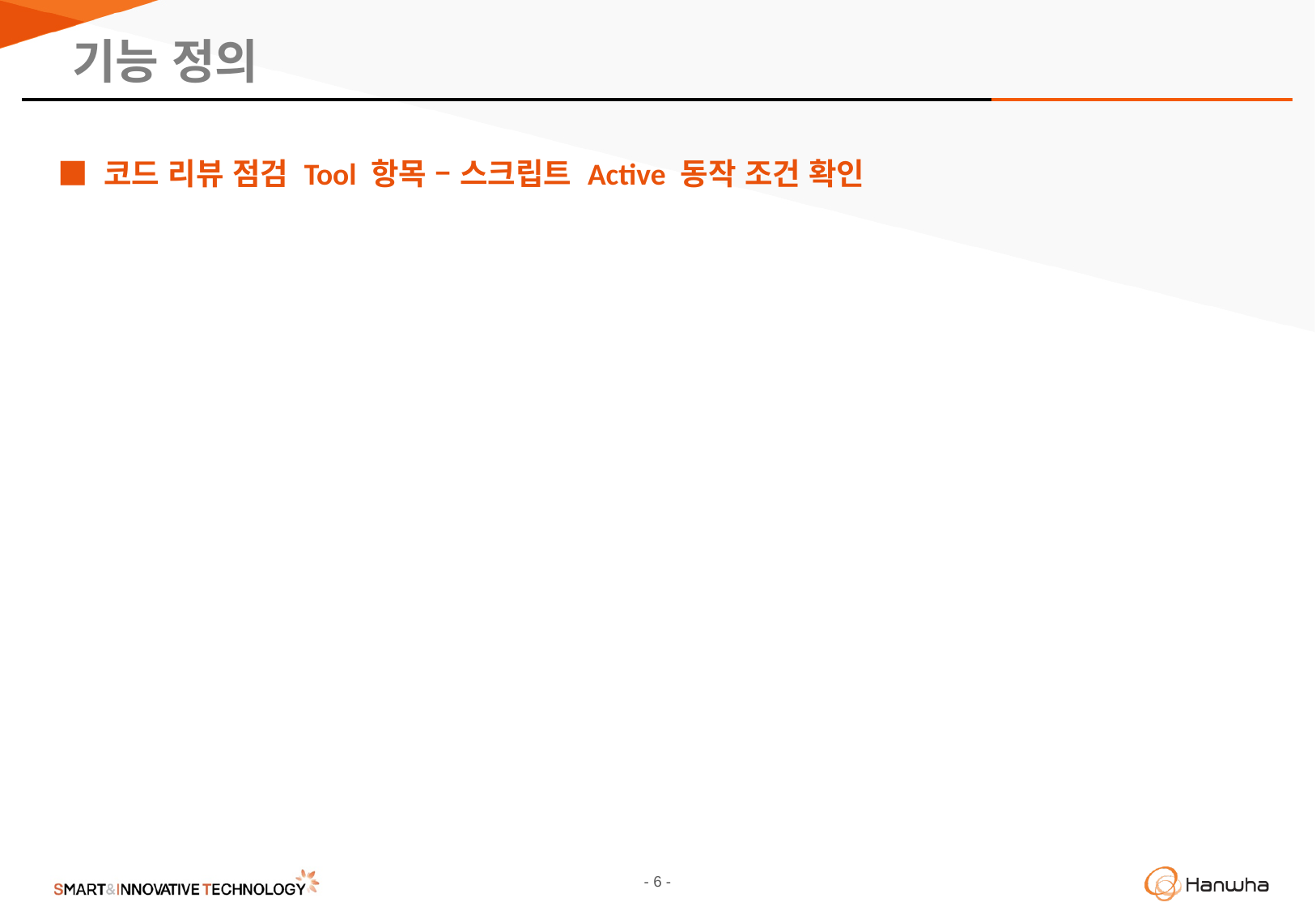

기능 정의
■ 코드 리뷰 점검 Tool 항목 – 스크립트 Active 동작 조건 확인